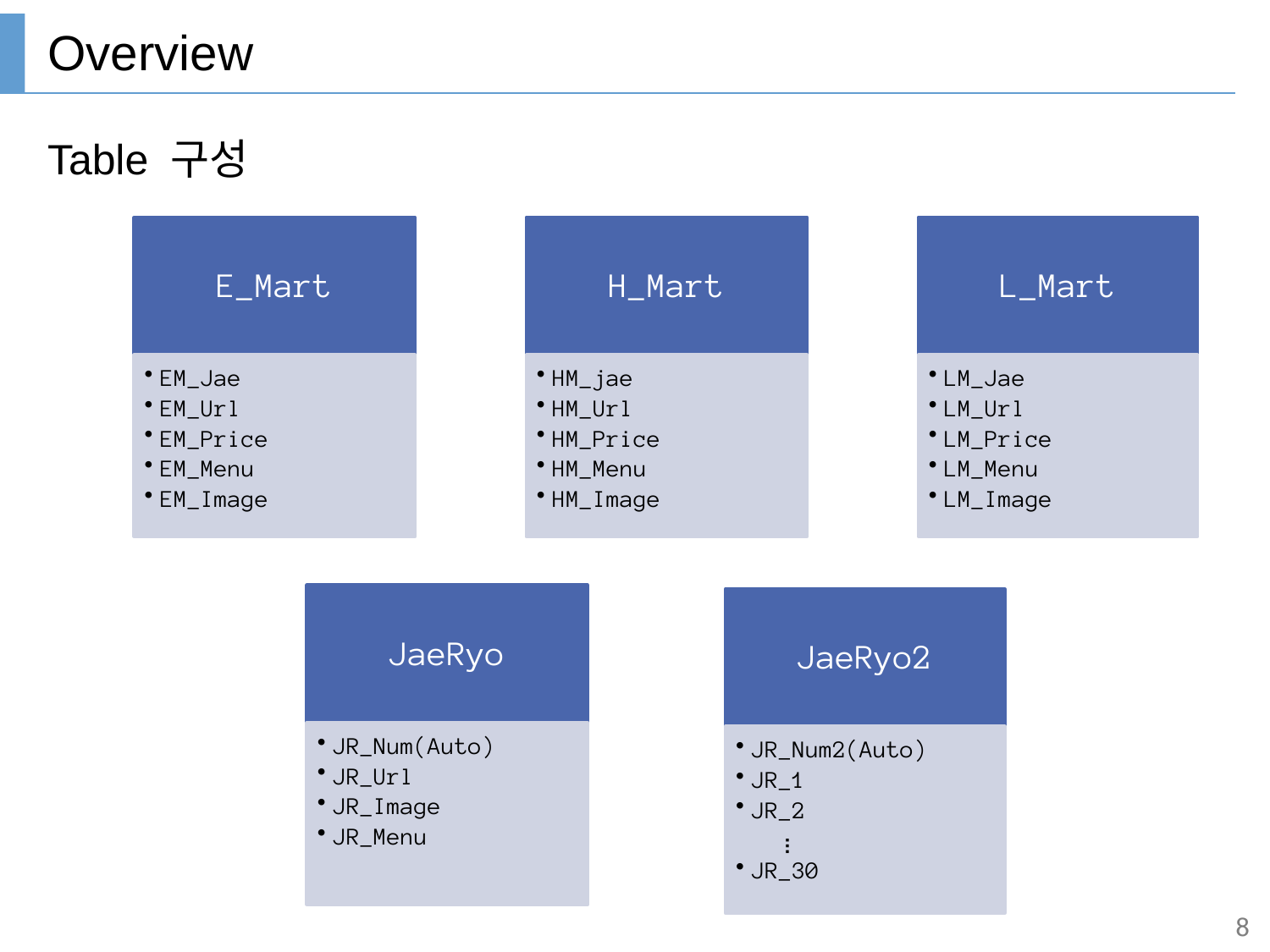

# Overview
Table 구성
E_Mart
H_Mart
L_Mart
EM_Jae
EM_Url
EM_Price
EM_Menu
EM_Image
HM_jae
HM_Url
HM_Price
HM_Menu
HM_Image
LM_Jae
LM_Url
LM_Price
LM_Menu
LM_Image
JaeRyo
JaeRyo2
JR_Num(Auto)
JR_Url
JR_Image
JR_Menu

JR_Num2(Auto)
JR_1
JR_2

JR_30
…